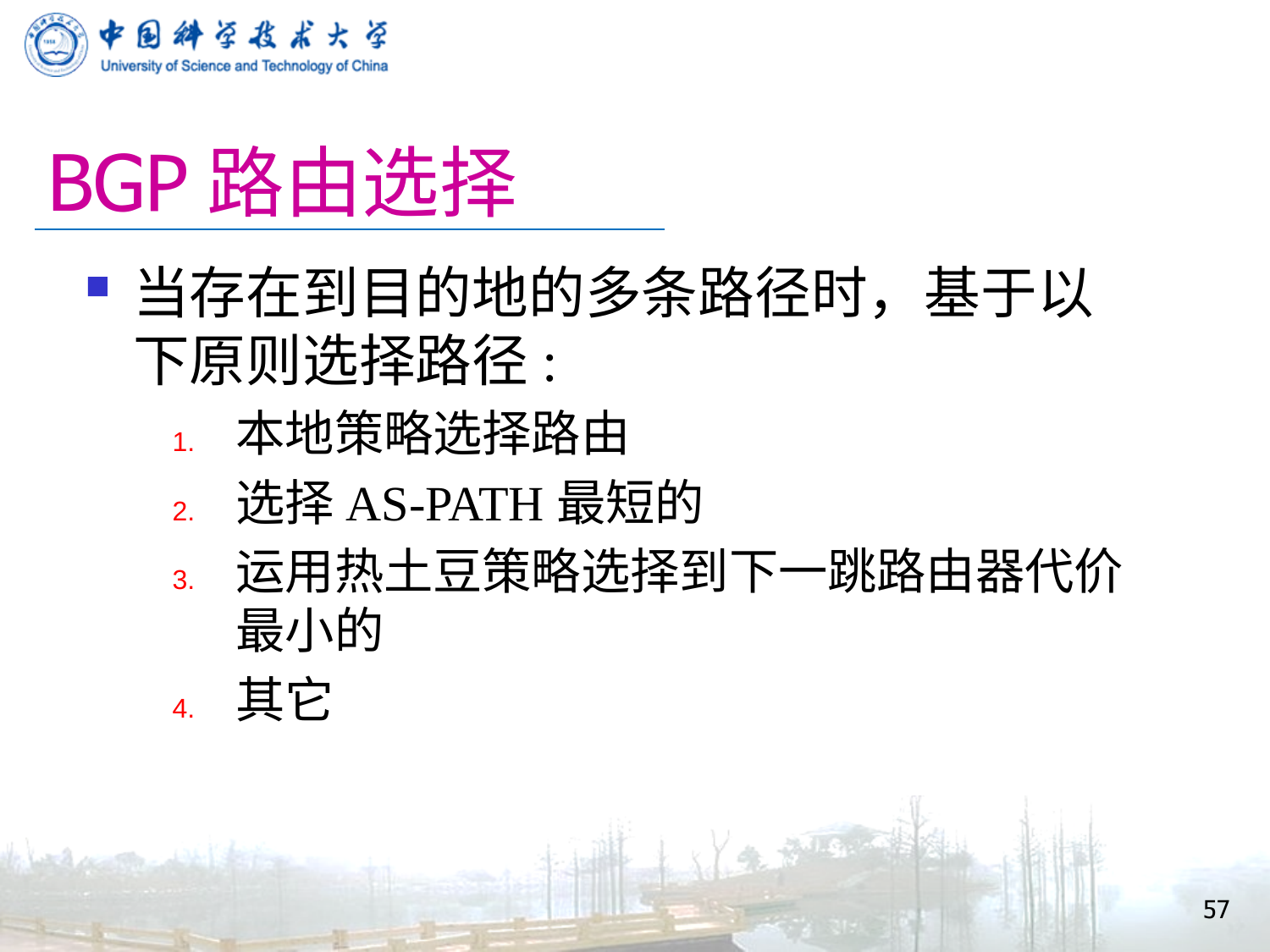

# BGP路由选择
当存在到目的地的多条路径时，基于以下原则选择路径:
本地策略选择路由
选择AS-PATH最短的
运用热土豆策略选择到下一跳路由器代价最小的
其它
57